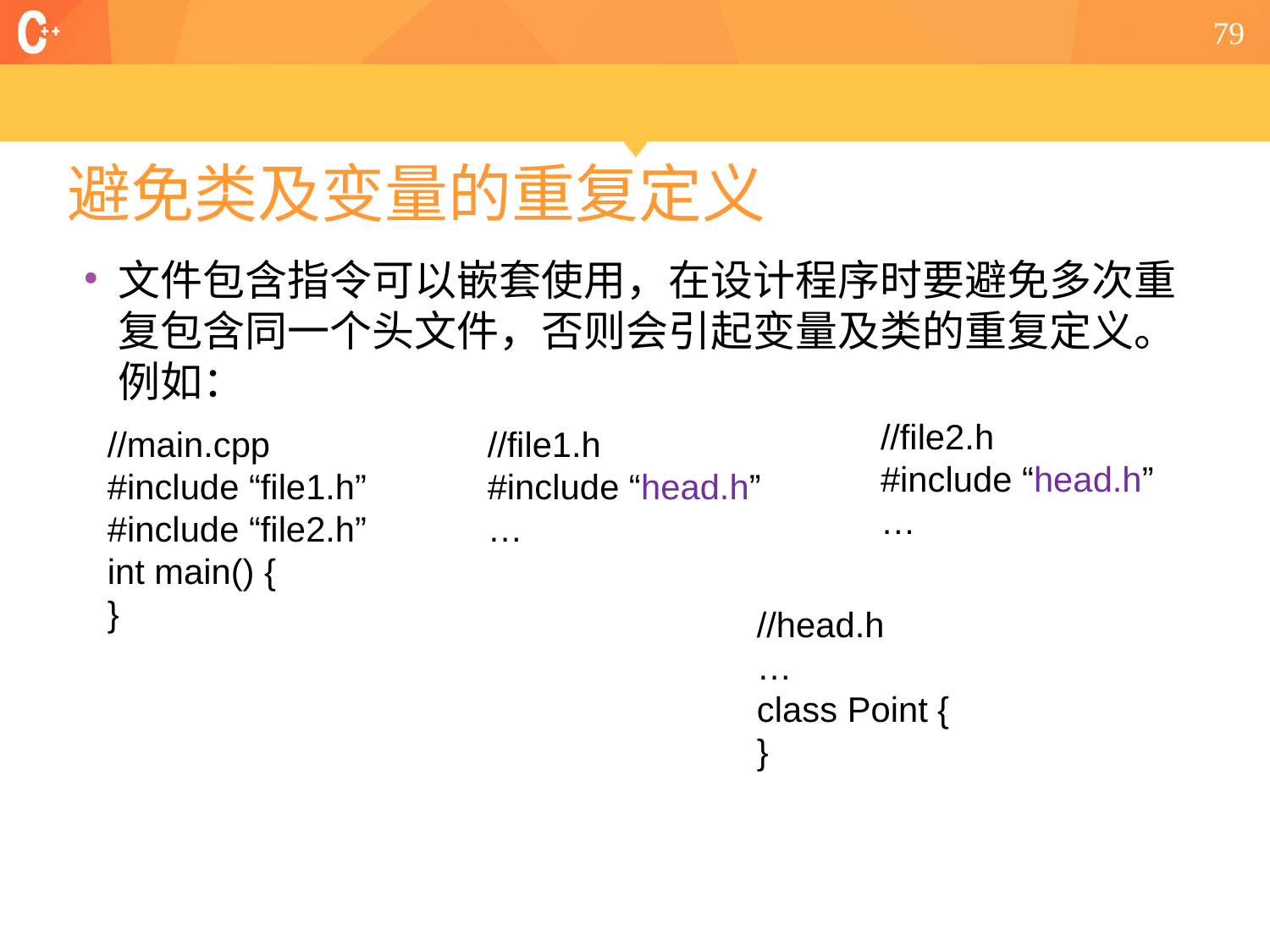

79
# 避免类及变量的重复定义
文件包含指令可以嵌套使用，在设计程序时要避免多次重复包含同一个头文件，否则会引起变量及类的重复定义。例如：
//file2.h
#include “head.h”
…
//main.cpp
#include “file1.h”
#include “file2.h”
int main() {
}
//file1.h
#include “head.h”
…
//head.h
…
class Point {
}